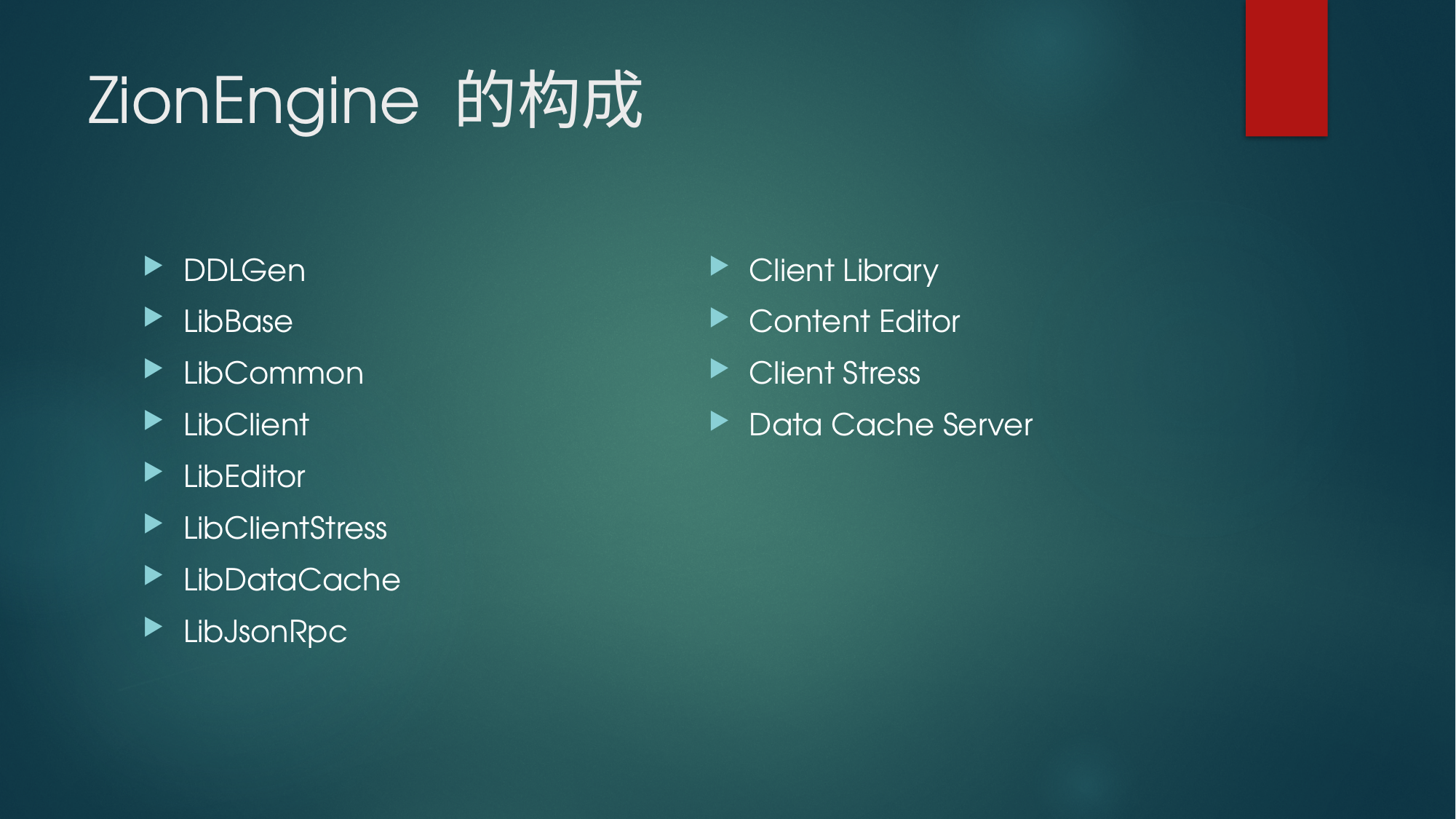

# ZionEngine 的构成
Client Library
Content Editor
Client Stress
Data Cache Server
DDLGen
LibBase
LibCommon
LibClient
LibEditor
LibClientStress
LibDataCache
LibJsonRpc